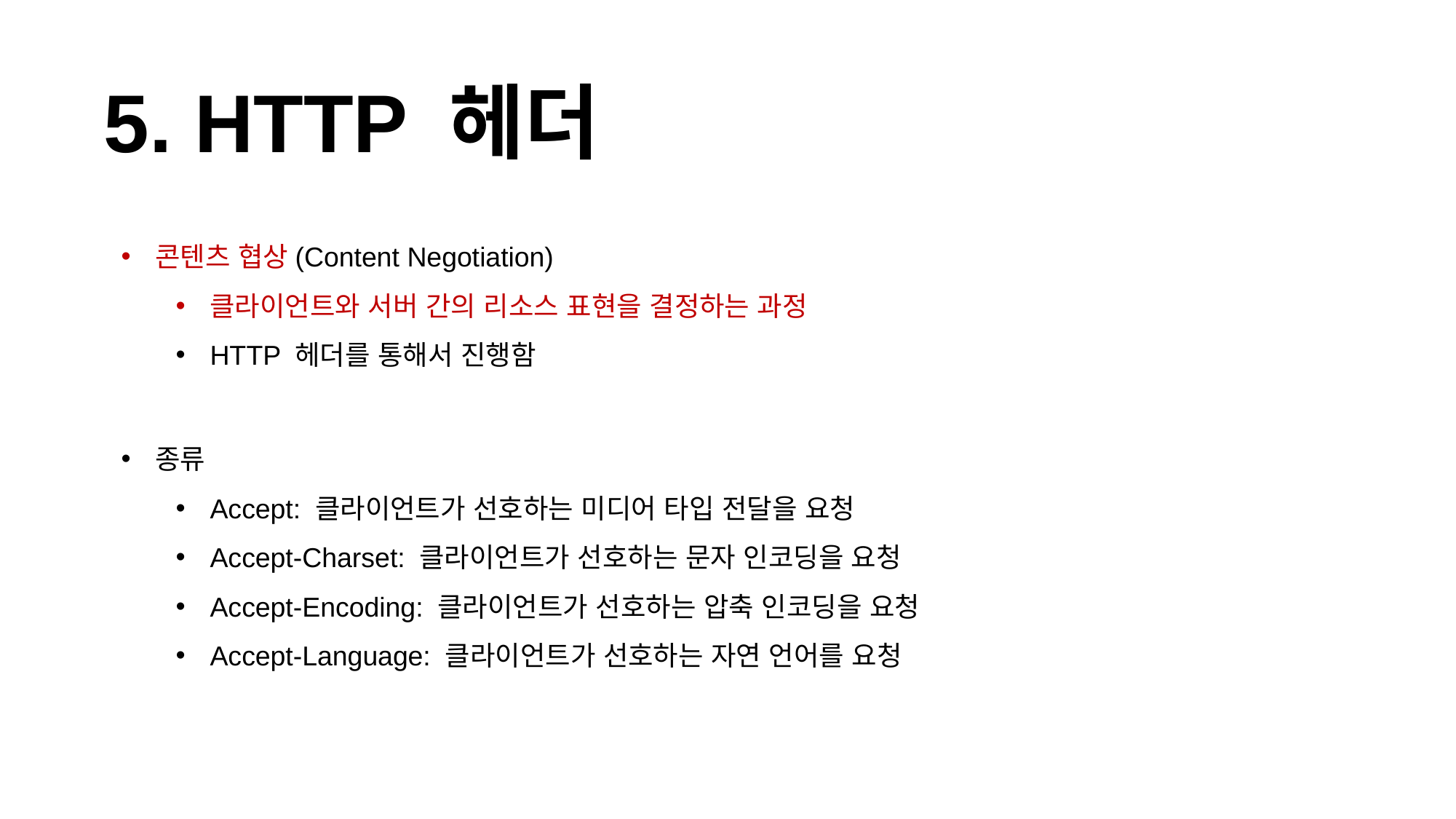

5. HTTP 헤더
콘텐츠 협상(Content Negotiation)
클라이언트와 서버 간의 리소스 표현을 결정하는 과정
HTTP 헤더를 통해서 진행함
종류
Accept: 클라이언트가 선호하는 미디어 타입 전달을 요청
Accept-Charset: 클라이언트가 선호하는 문자 인코딩을 요청
Accept-Encoding: 클라이언트가 선호하는 압축 인코딩을 요청
Accept-Language: 클라이언트가 선호하는 자연 언어를 요청